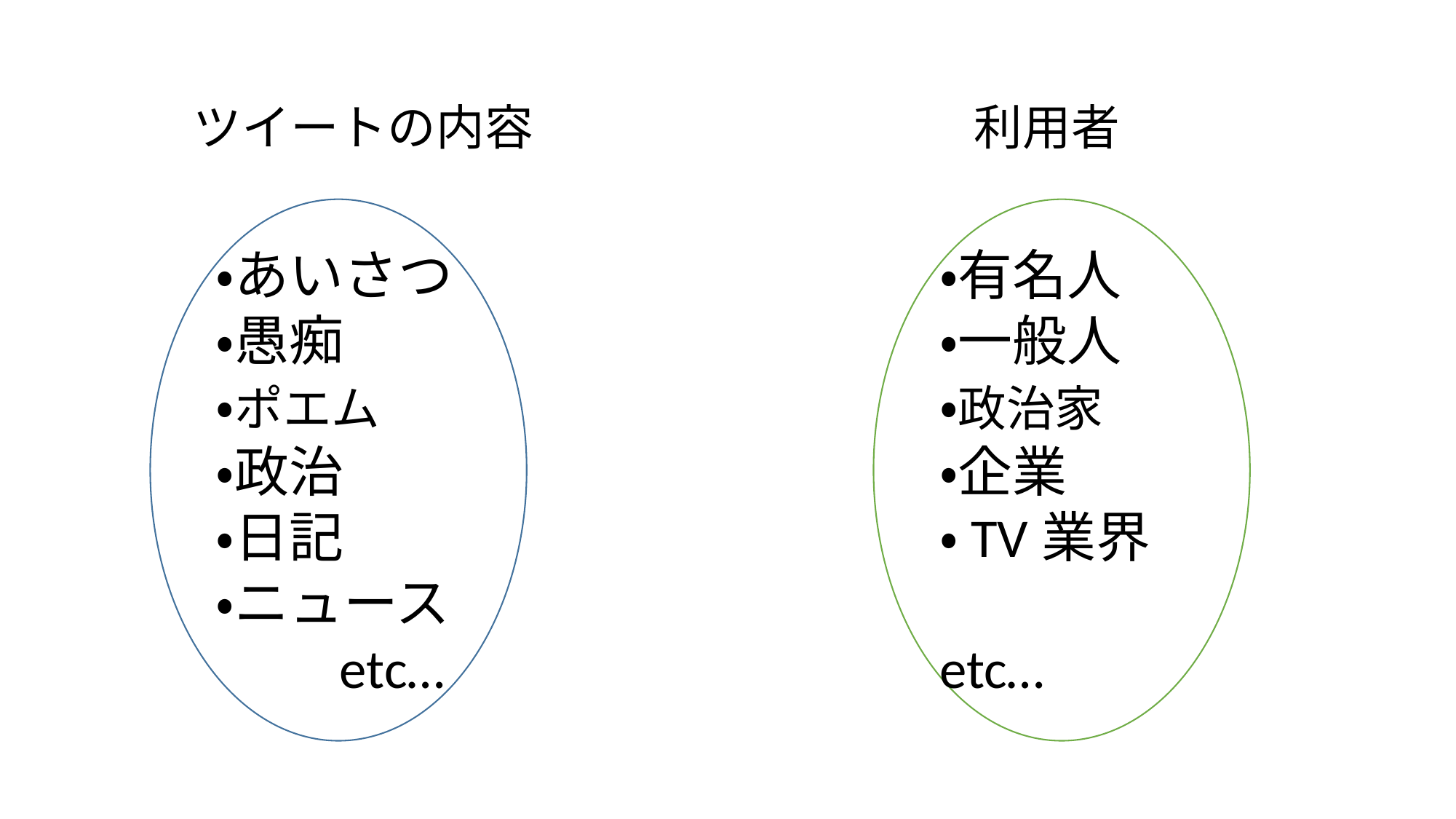

ツイートの内容
利用者
・あいさつ
・愚痴
・ポエム
・政治
・日記
・ニュース
          etc…
・有名人
・一般人
・政治家
・企業
・TV業界
　　　  etc…